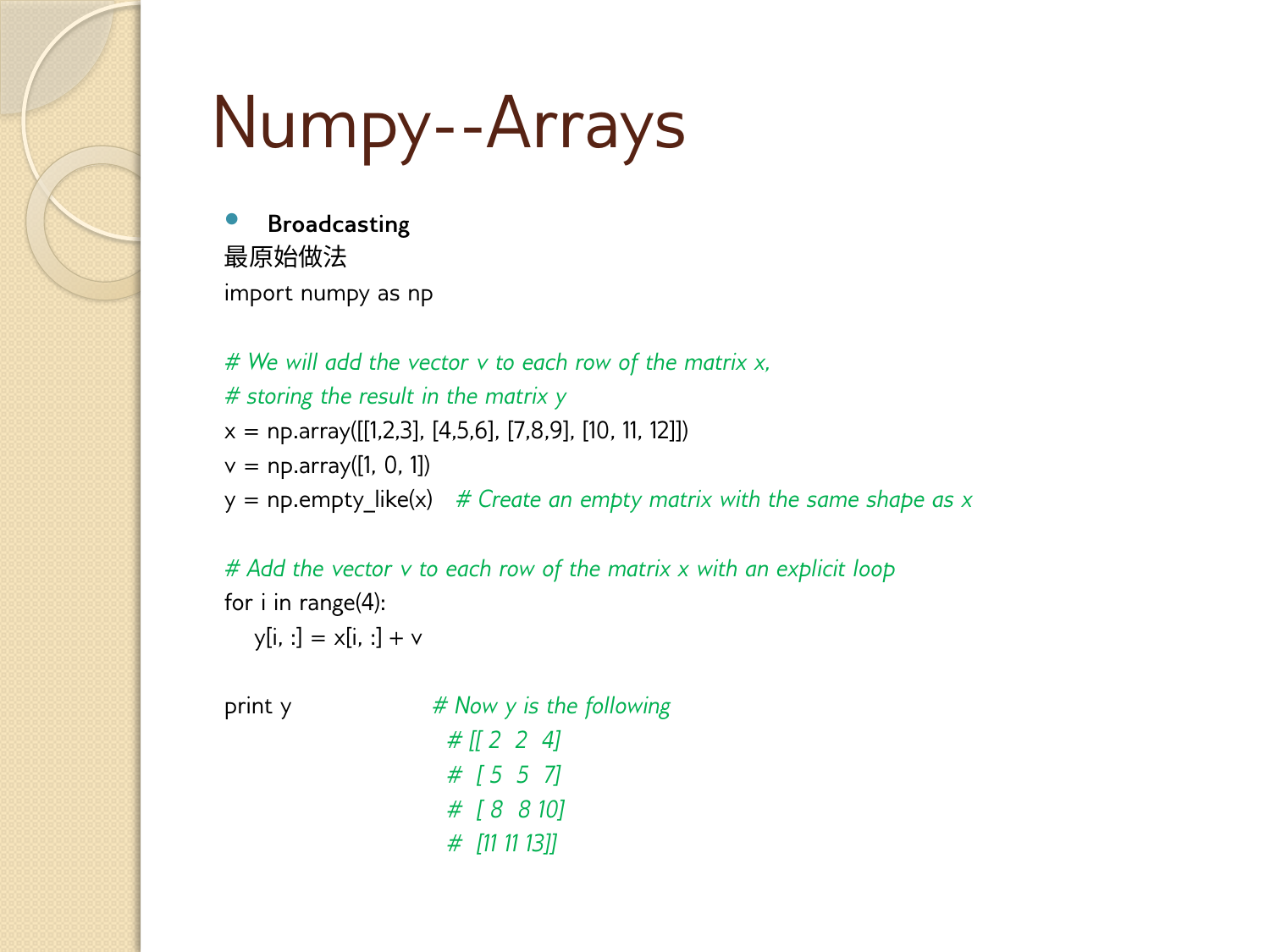

# Numpy--Arrays
Broadcasting
最原始做法
import numpy as np

# We will add the vector v to each row of the matrix x,
# storing the result in the matrix y
x = np.array([[1,2,3], [4,5,6], [7,8,9], [10, 11, 12]])
v = np.array([1, 0, 1])
y = np.empty_like(x)   # Create an empty matrix with the same shape as x

# Add the vector v to each row of the matrix x with an explicit loop
for i in range(4):
    y[i, :] = x[i, :] + v

print y　　　　　  # Now y is the following
                              # [[ 2  2  4]
                              #  [ 5  5  7]
                              #  [ 8  8 10]
                              #  [11 11 13]]